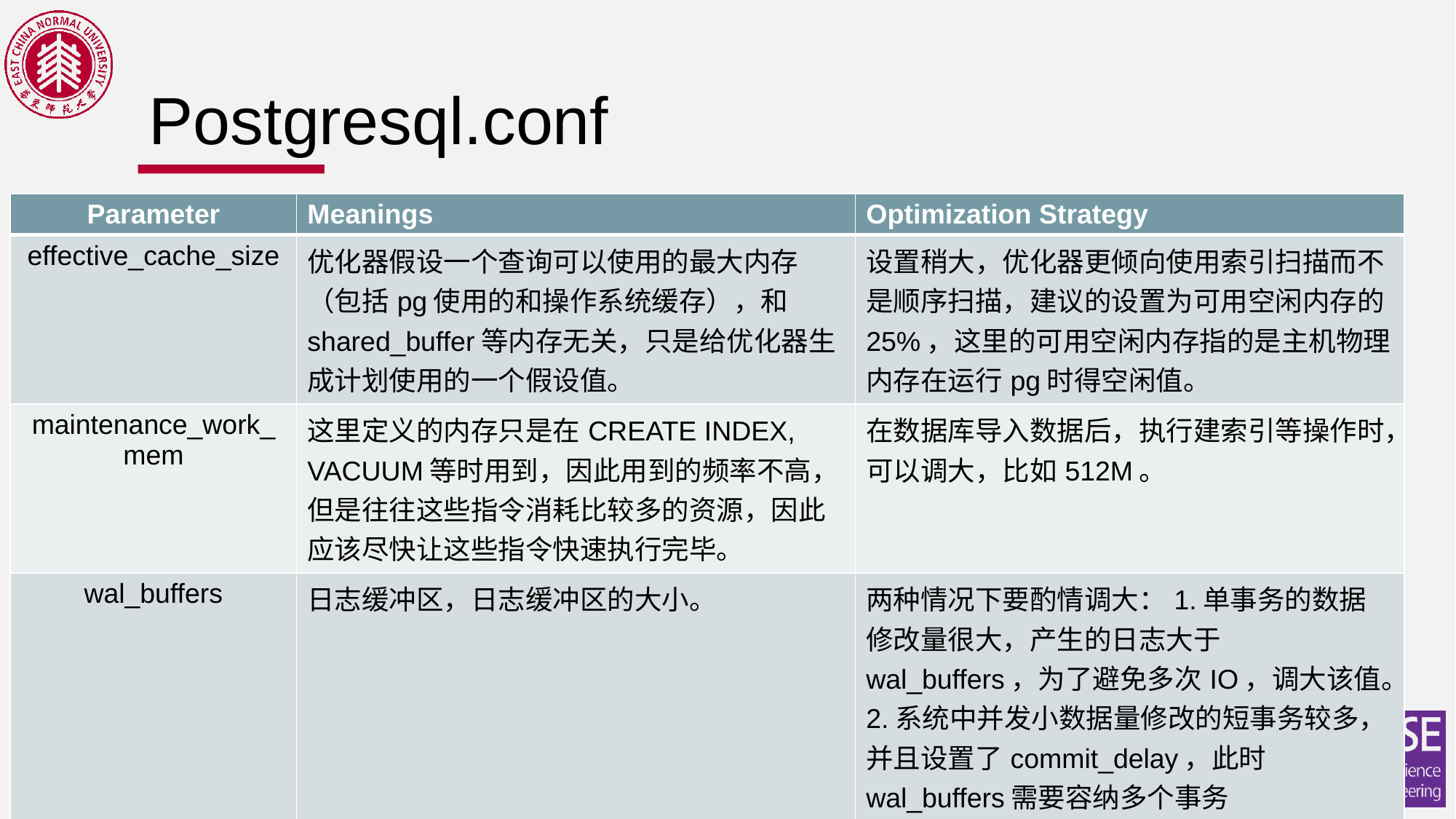

# Postgresql.conf
| Parameter | Meanings | Optimization Strategy |
| --- | --- | --- |
| effective\_cache\_size | 优化器假设一个查询可以使用的最大内存（包括pg使用的和操作系统缓存），和shared\_buffer等内存无关，只是给优化器生成计划使用的一个假设值。 | 设置稍大，优化器更倾向使用索引扫描而不是顺序扫描，建议的设置为可用空闲内存的25%，这里的可用空闲内存指的是主机物理内存在运行pg时得空闲值。 |
| maintenance\_work\_mem | 这里定义的内存只是在CREATE INDEX, VACUUM等时用到，因此用到的频率不高，但是往往这些指令消耗比较多的资源，因此应该尽快让这些指令快速执行完毕。 | 在数据库导入数据后，执行建索引等操作时，可以调大，比如512M。 |
| wal\_buffers | 日志缓冲区，日志缓冲区的大小。 | 两种情况下要酌情调大：1.单事务的数据修改量很大，产生的日志大于wal\_buffers，为了避免多次IO，调大该值。 2.系统中并发小数据量修改的短事务较多，并且设置了commit\_delay，此时wal\_buffers需要容纳多个事务（commit\_siblings个）的日志，调大该值避免多次IO。 |